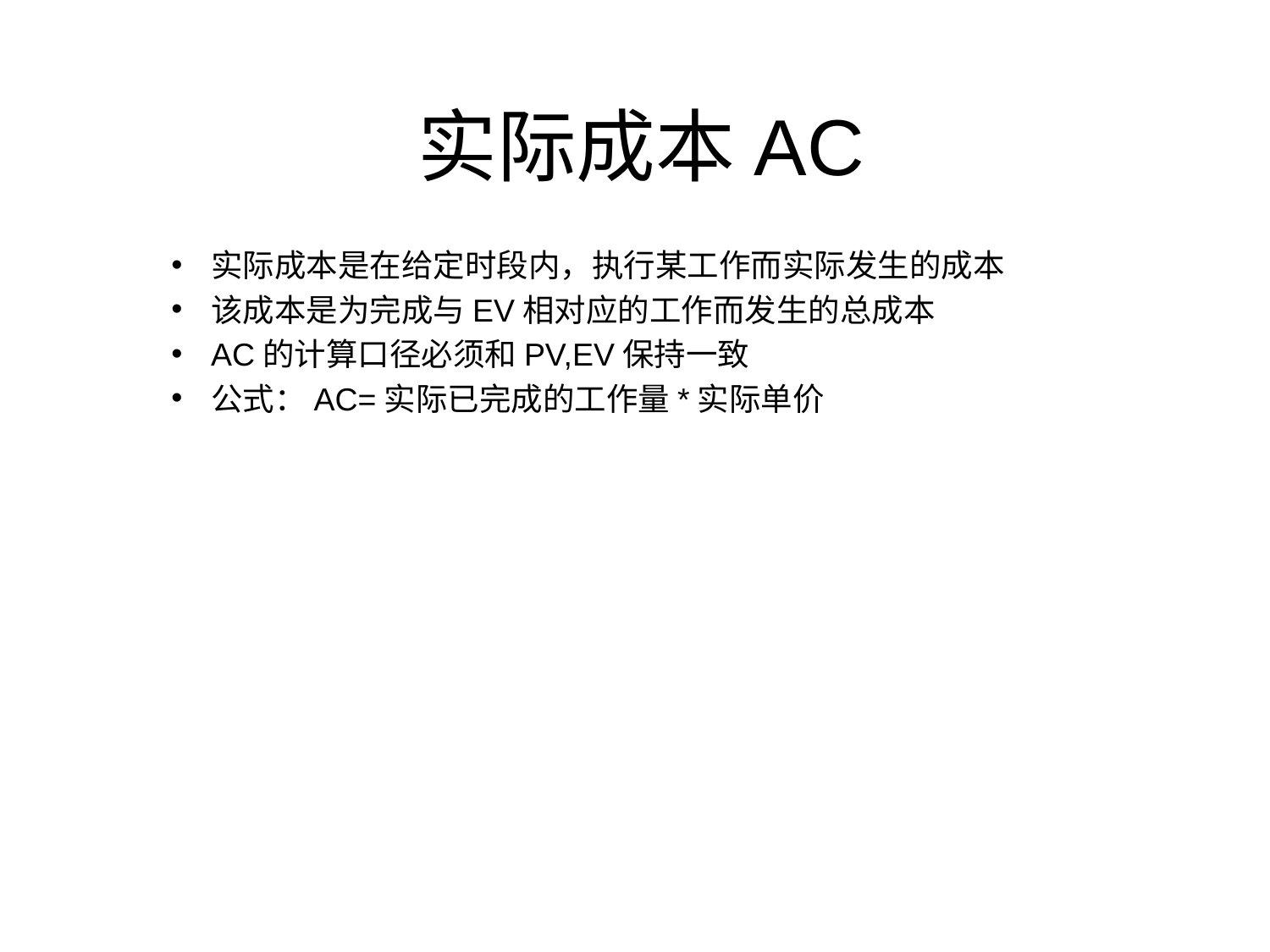

# 实际成本AC
实际成本是在给定时段内，执行某工作而实际发生的成本
该成本是为完成与EV相对应的工作而发生的总成本
AC的计算口径必须和PV,EV保持一致
公式：AC=实际已完成的工作量*实际单价